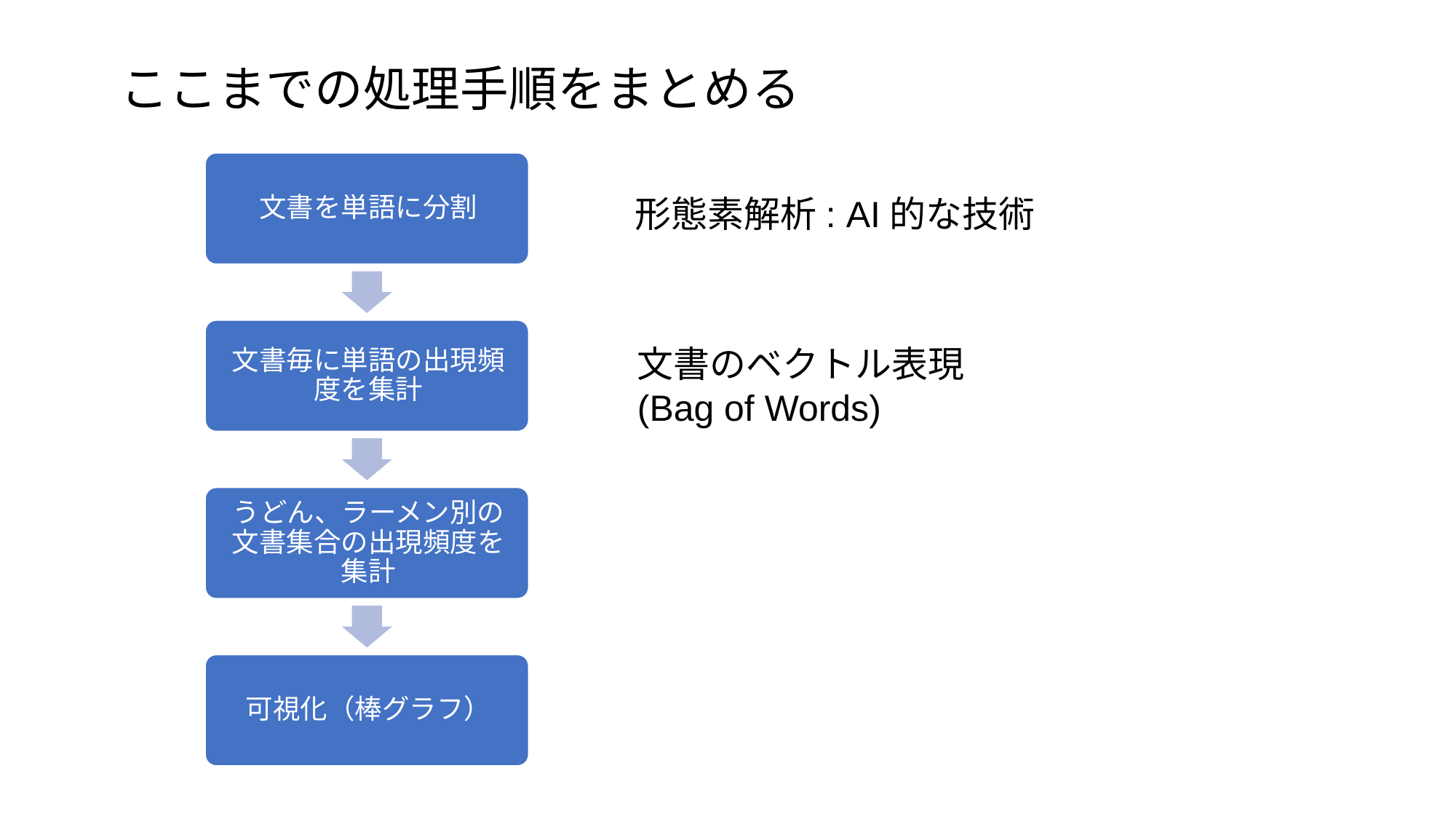

ここまでの処理手順をまとめる
文書を単語に分割

文書毎に単語の出現頻度を集計

うどん、ラーメン別の文書集合の出現頻度を集計

可視化（棒グラフ）
形態素解析: AI的な技術
文書のベクトル表現
(Bag of Words)